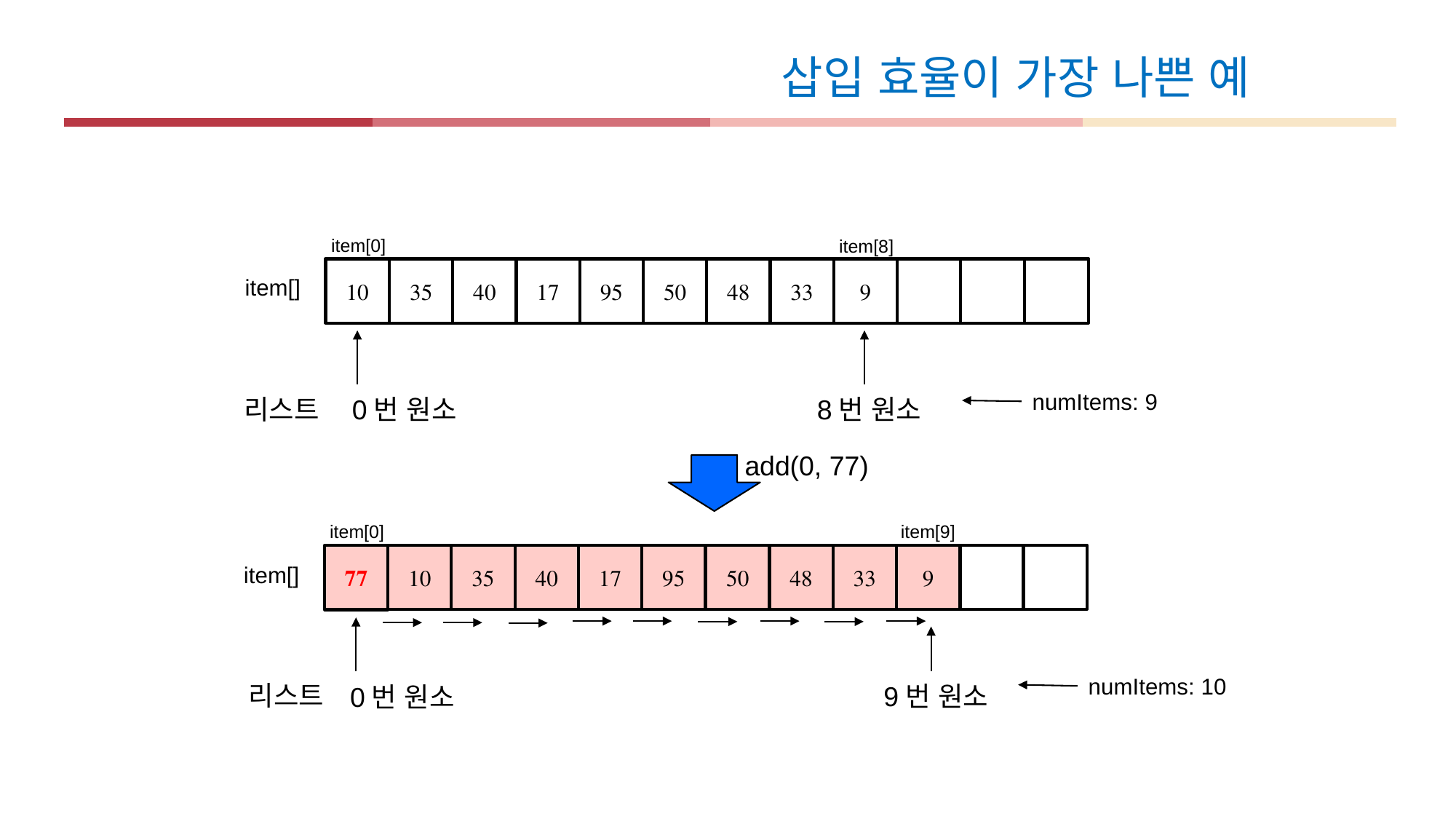

삽입 효율이 가장 나쁜 예
item[0]
item[8]
10
35
40
17
95
50
48
33
9

item[]
numItems: 9
리스트
0번 원소
8번 원소
add(0, 77)

item[0]
item[9]
10
35
40
17
95
50
48
33
9

77
item[]
numItems: 10
리스트
9번 원소
0번 원소